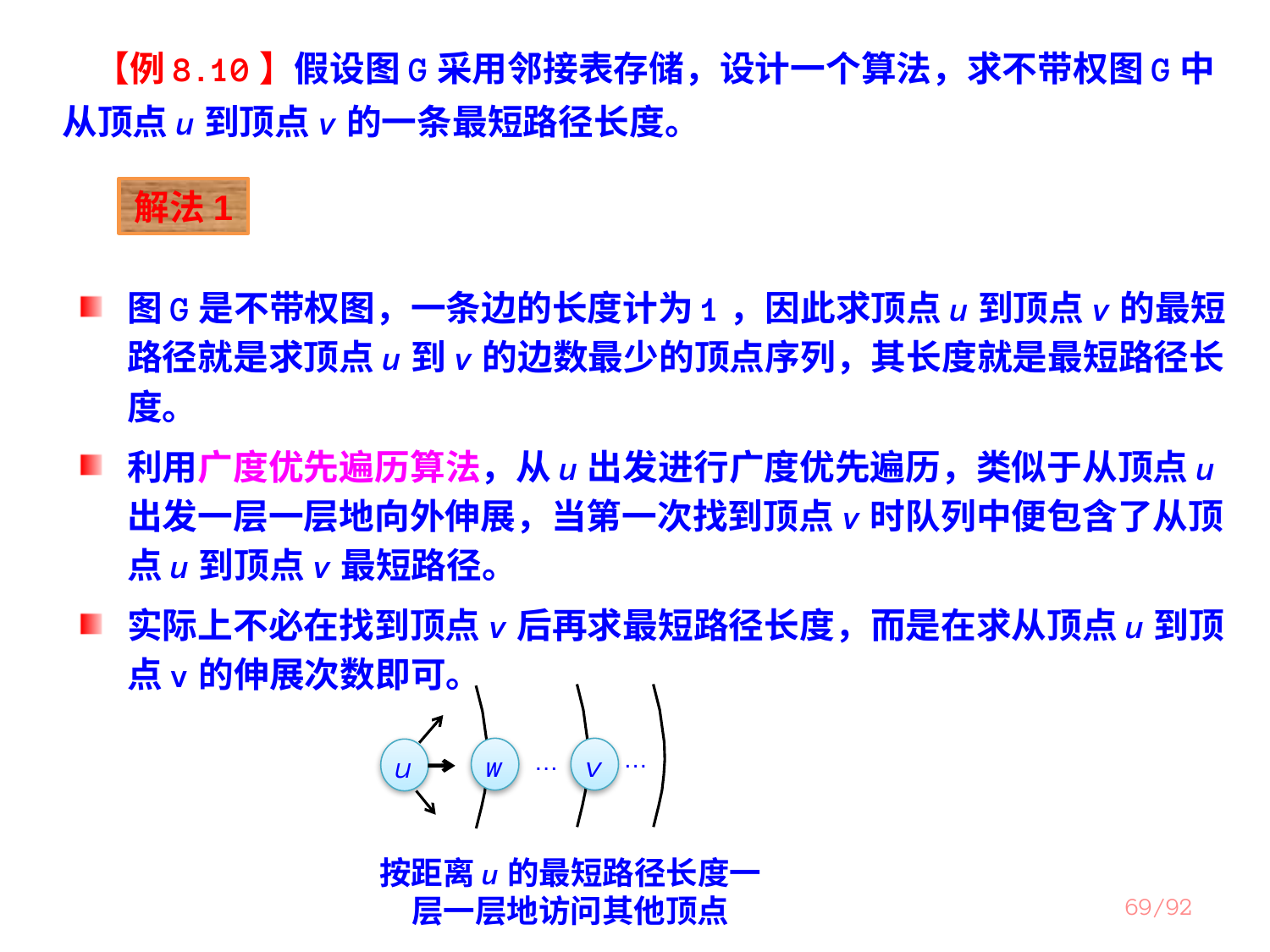

【例8.10】假设图G采用邻接表存储，设计一个算法，求不带权图G中从顶点u到顶点v的一条最短路径长度。
解法1
图G是不带权图，一条边的长度计为1，因此求顶点u到顶点v的最短路径就是求顶点u到v的边数最少的顶点序列，其长度就是最短路径长度。
利用广度优先遍历算法，从u出发进行广度优先遍历，类似于从顶点u出发一层一层地向外伸展，当第一次找到顶点v时队列中便包含了从顶点u到顶点v最短路径。
实际上不必在找到顶点v后再求最短路径长度，而是在求从顶点u到顶点v的伸展次数即可。

w
v
u
…
…

按距离u的最短路径长度一层一层地访问其他顶点
69/92